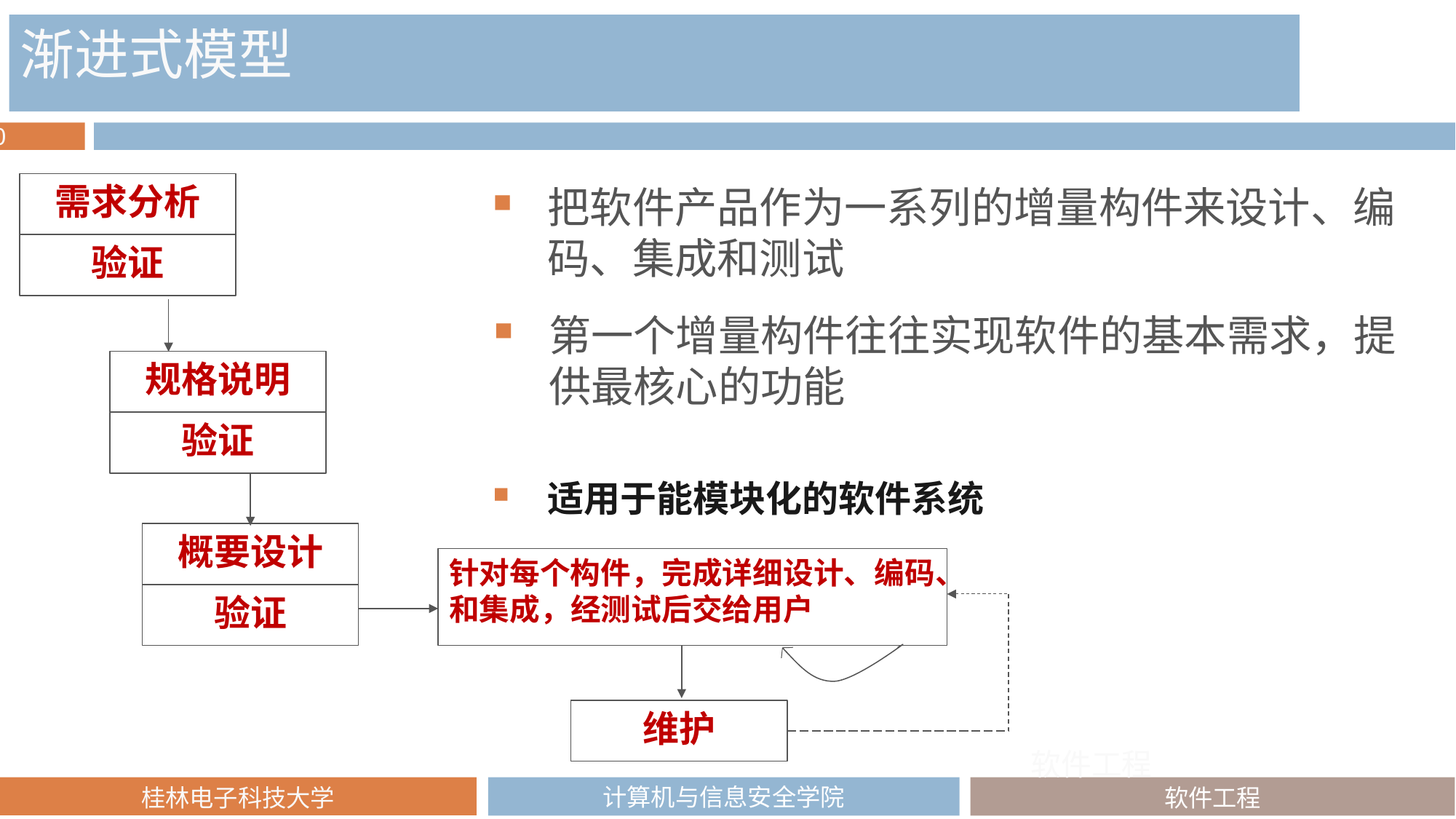

渐进式模型
把软件产品作为一系列的增量构件来设计、编码、集成和测试
需求分析
验证
第一个增量构件往往实现软件的基本需求，提供最核心的功能
规格说明
验证
适用于能模块化的软件系统
概要设计
针对每个构件，完成详细设计、编码、和集成，经测试后交给用户
验证

维护
软件工程